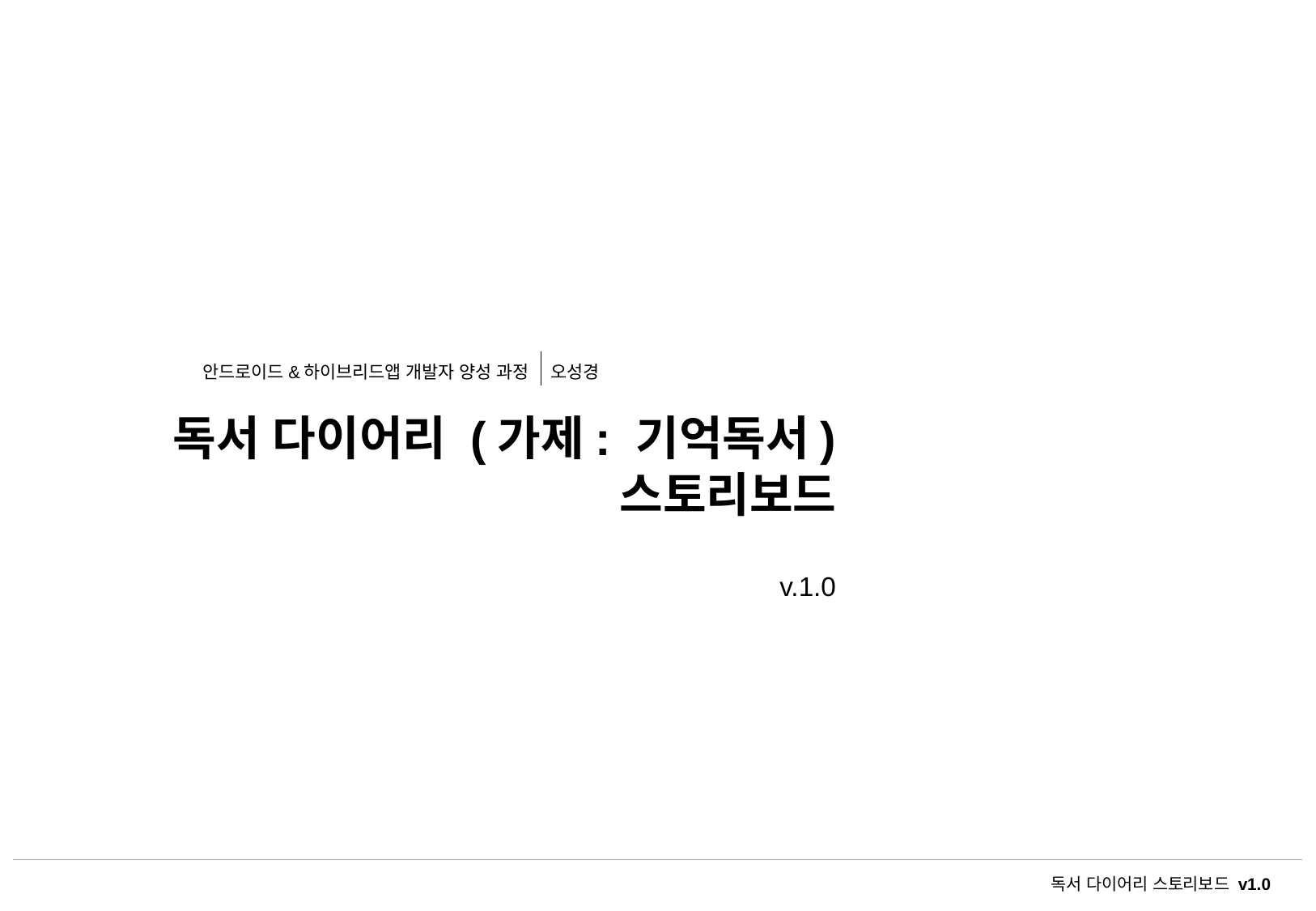

| 안드로이드&하이브리드앱 개발자 양성 과정 | 오성경 |
| --- | --- |
독서 다이어리 (가제: 기억독서)
스토리보드
v.1.0